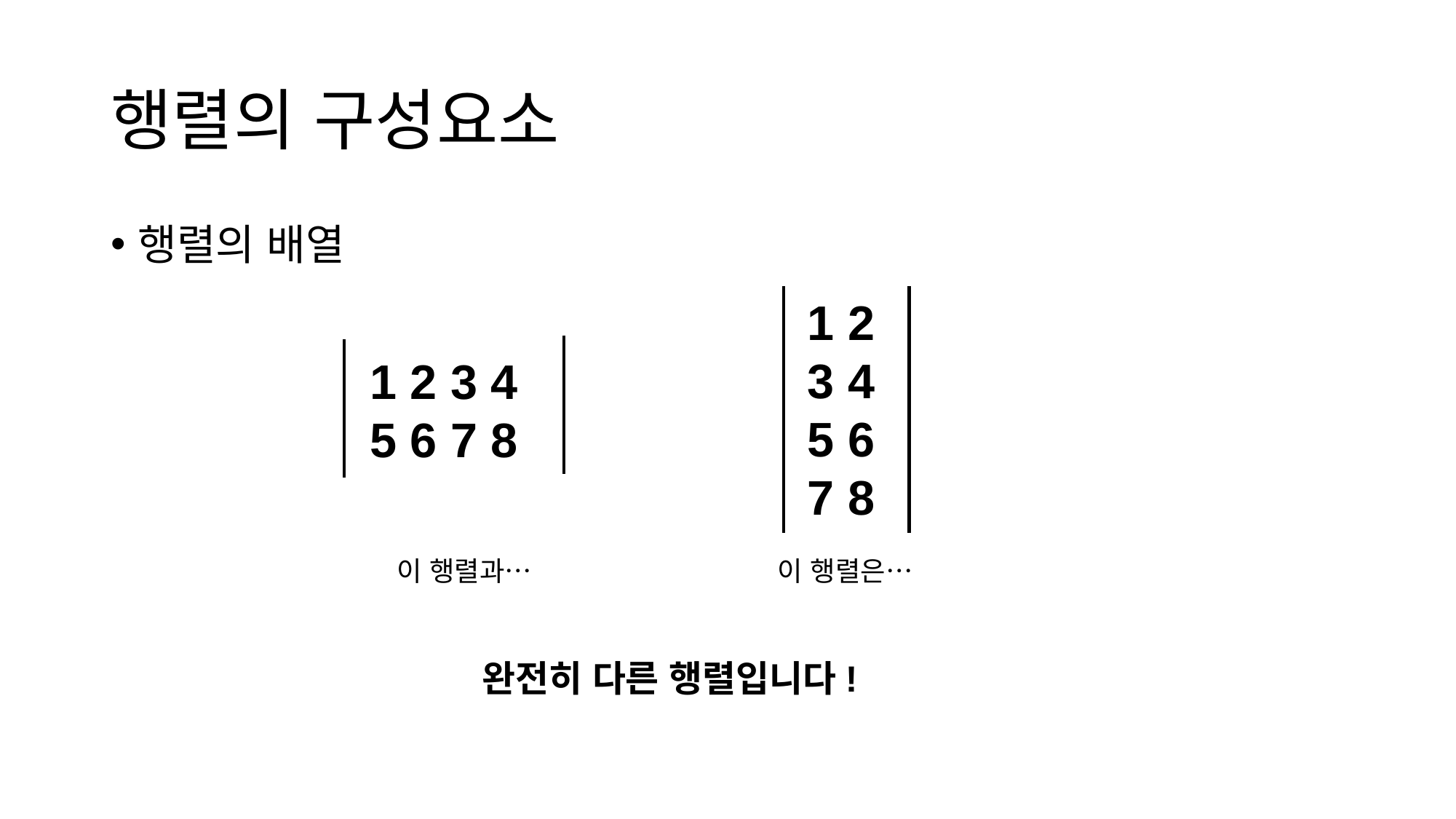

# 행렬의 구성요소
행렬의 배열
1 2
3 4
5 6
7 8
1 2 3 4
5 6 7 8
이 행렬과…
이 행렬은…
완전히 다른 행렬입니다!